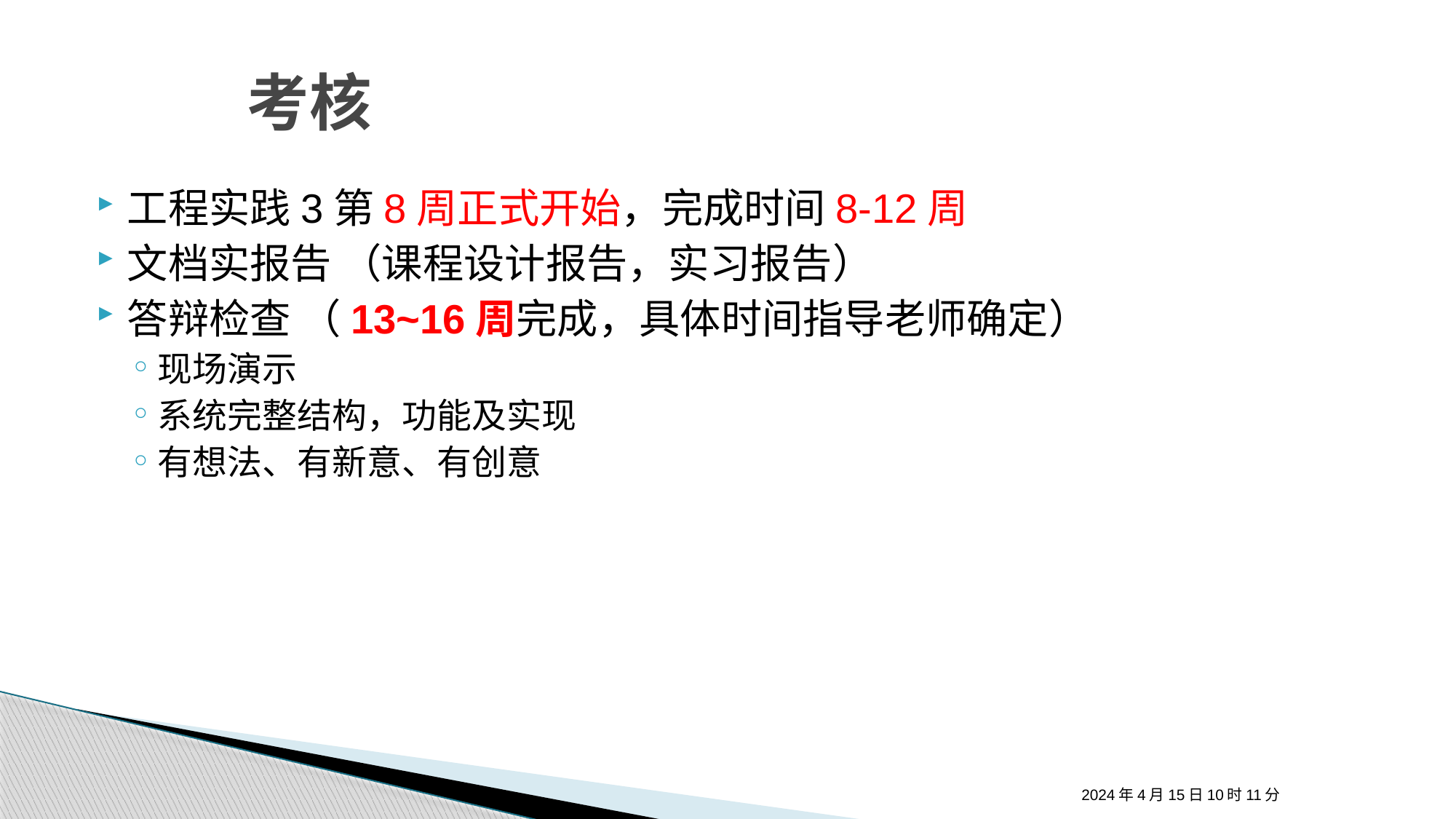

# 考核
工程实践3第8周正式开始，完成时间8-12周
文档实报告 （课程设计报告，实习报告）
答辩检查 （13~16周完成，具体时间指导老师确定）
现场演示
系统完整结构，功能及实现
有想法、有新意、有创意

2024年4月15日10时11分